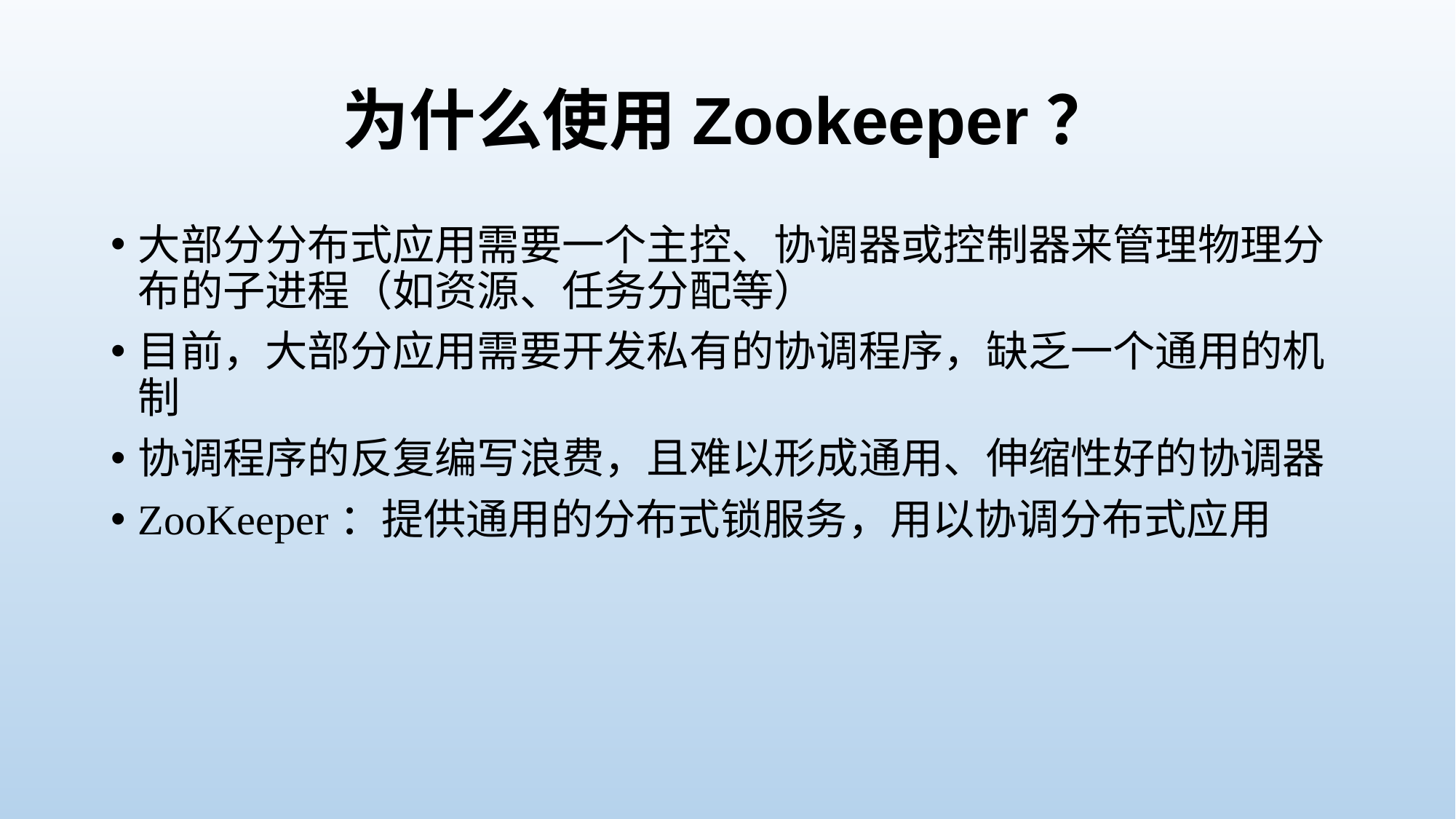

# 为什么使用Zookeeper？
大部分分布式应用需要一个主控、协调器或控制器来管理物理分布的子进程（如资源、任务分配等）
目前，大部分应用需要开发私有的协调程序，缺乏一个通用的机制
协调程序的反复编写浪费，且难以形成通用、伸缩性好的协调器
ZooKeeper：提供通用的分布式锁服务，用以协调分布式应用